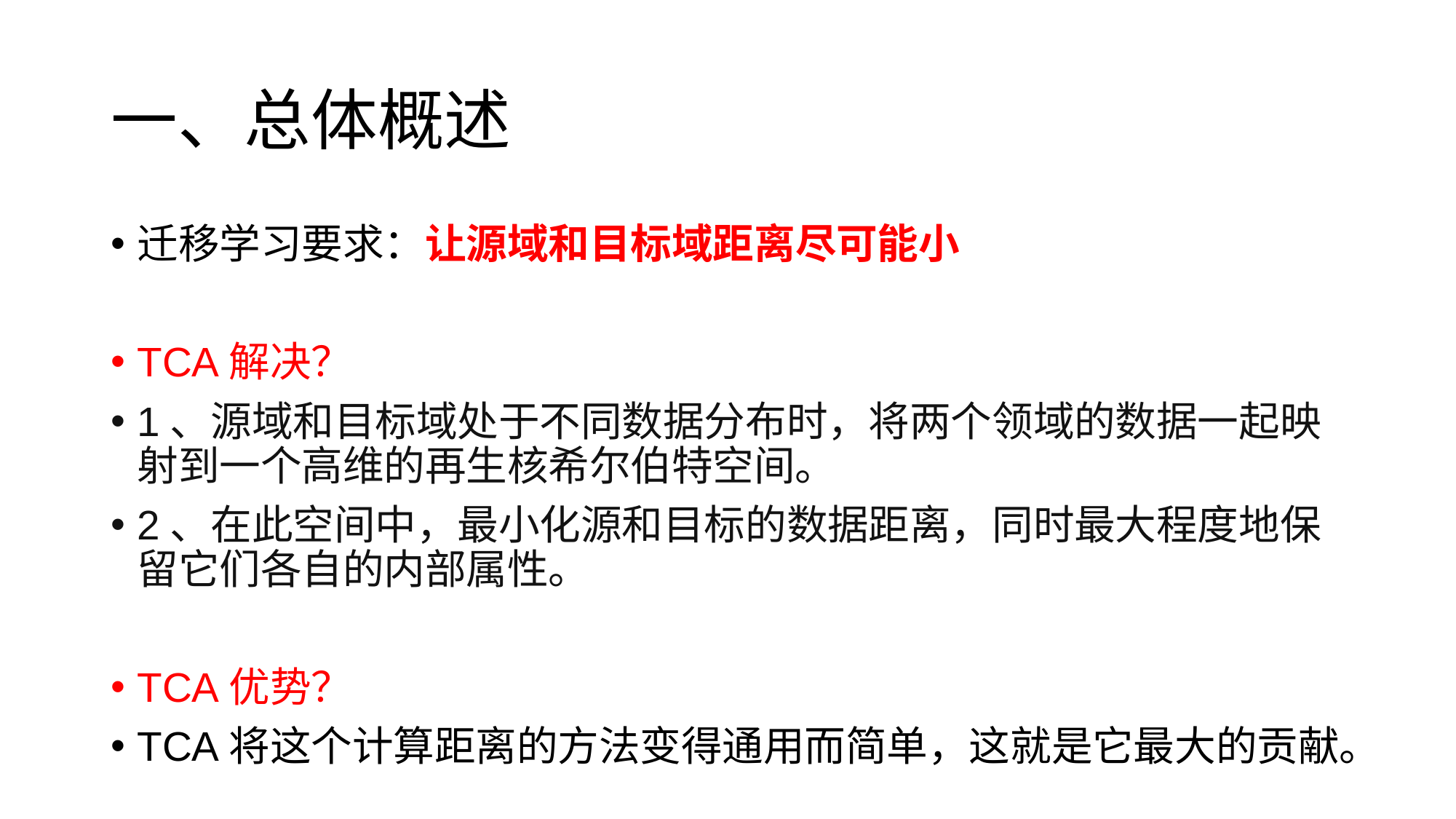

# 一、总体概述
迁移学习要求：让源域和目标域距离尽可能小

TCA解决？
1、源域和目标域处于不同数据分布时，将两个领域的数据一起映射到一个高维的再生核希尔伯特空间。
2、在此空间中，最小化源和目标的数据距离，同时最大程度地保留它们各自的内部属性。

TCA优势？
TCA将这个计算距离的方法变得通用而简单，这就是它最大的贡献。